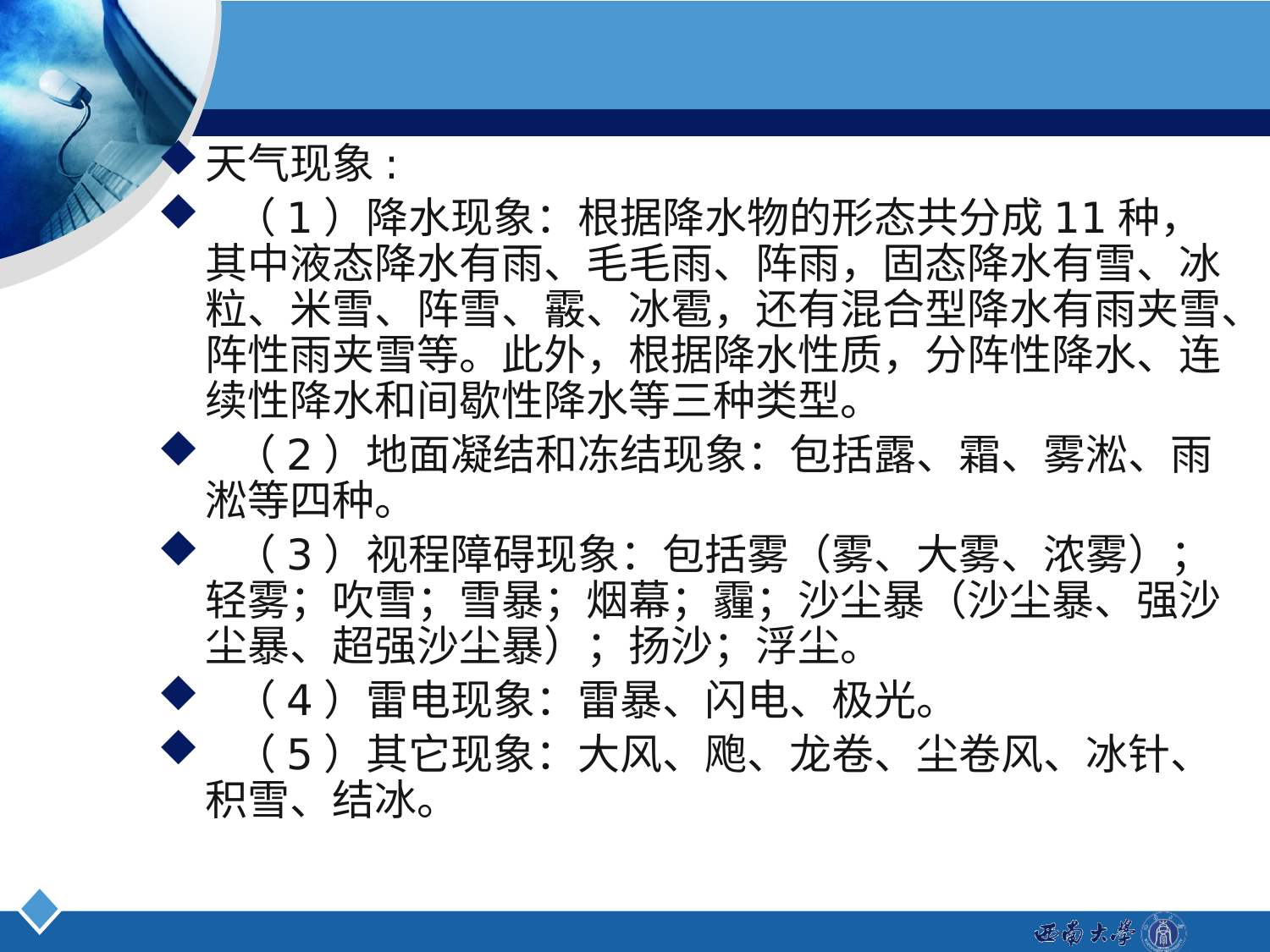

天气现象:
  （1）降水现象：根据降水物的形态共分成11种，其中液态降水有雨、毛毛雨、阵雨，固态降水有雪、冰粒、米雪、阵雪、霰、冰雹，还有混合型降水有雨夹雪、阵性雨夹雪等。此外，根据降水性质，分阵性降水、连续性降水和间歇性降水等三种类型。
  （2）地面凝结和冻结现象：包括露、霜、雾淞、雨淞等四种。
  （3）视程障碍现象：包括雾（雾、大雾、浓雾）；轻雾；吹雪；雪暴；烟幕；霾；沙尘暴（沙尘暴、强沙尘暴、超强沙尘暴）；扬沙；浮尘。
  （4）雷电现象：雷暴、闪电、极光。
  （5）其它现象：大风、飑、龙卷、尘卷风、冰针、积雪、结冰。